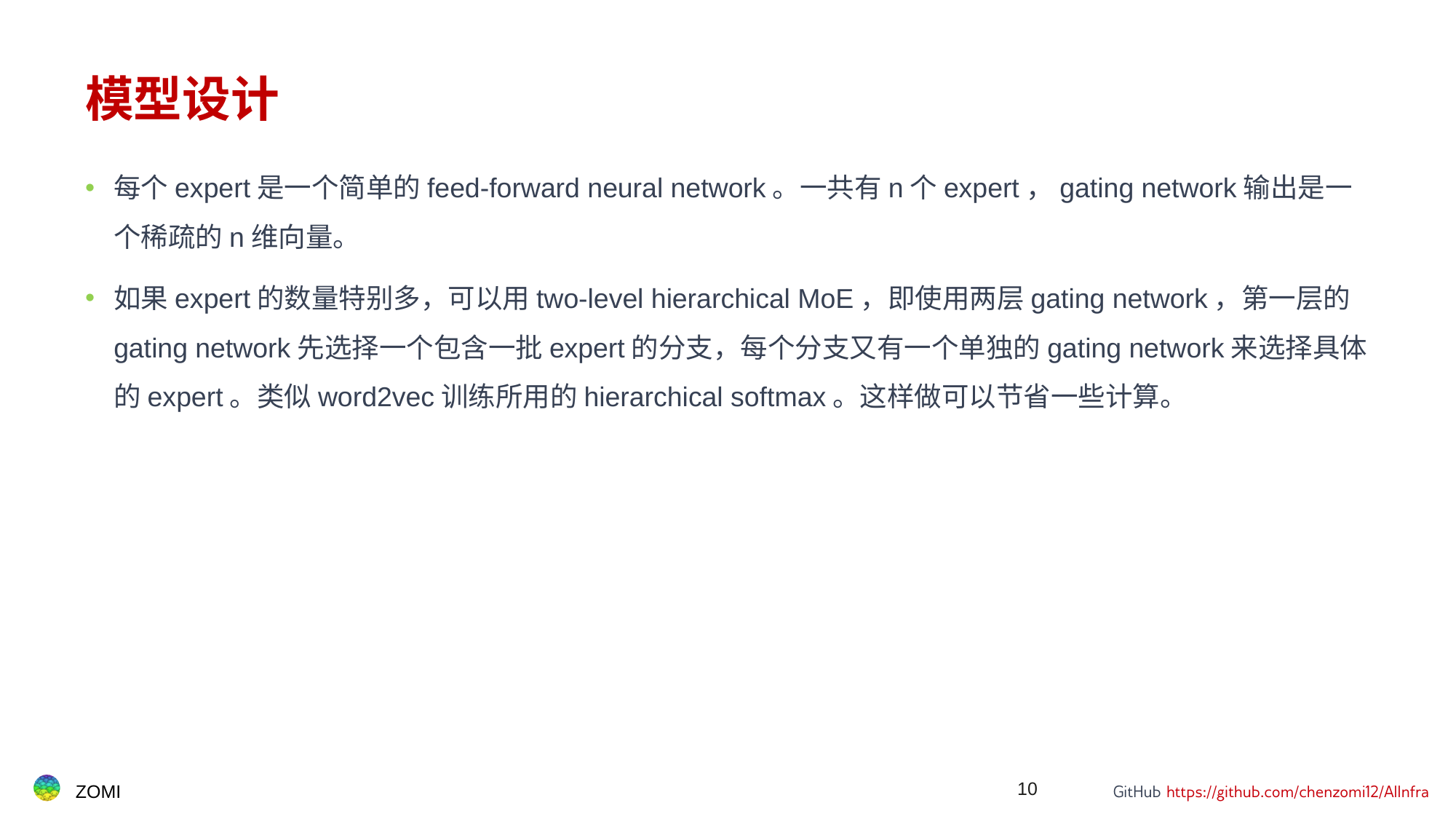

# 模型设计
每个expert是一个简单的feed-forward neural network。一共有n个expert，gating network输出是一个稀疏的n维向量。
如果expert的数量特别多，可以用two-level hierarchical MoE，即使用两层gating network，第一层的gating network先选择一个包含一批expert的分支，每个分支又有一个单独的gating network来选择具体的expert。类似word2vec训练所用的hierarchical softmax。这样做可以节省一些计算。